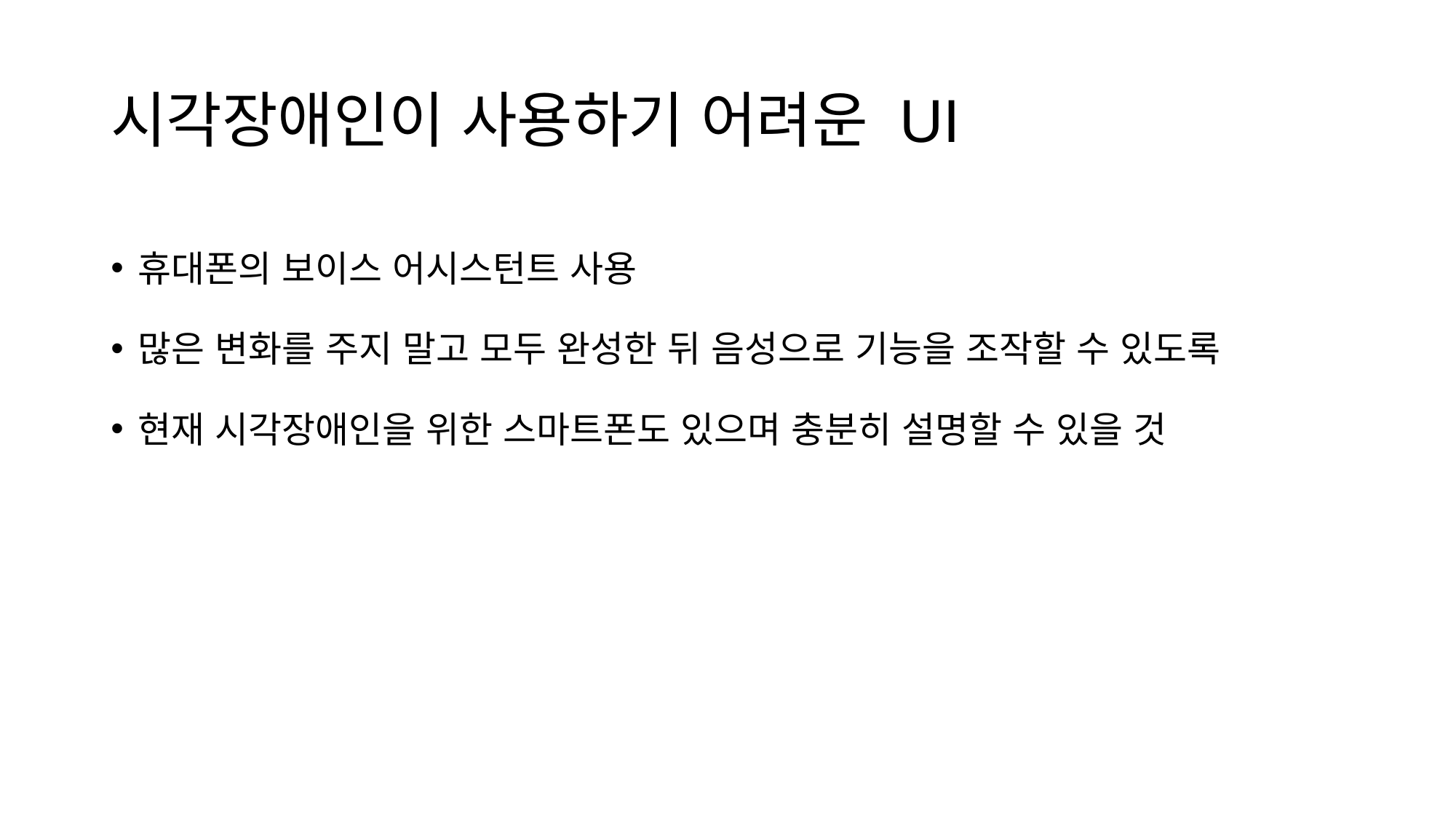

# 시각장애인이 사용하기 어려운 UI
휴대폰의 보이스 어시스턴트 사용
많은 변화를 주지 말고 모두 완성한 뒤 음성으로 기능을 조작할 수 있도록
현재 시각장애인을 위한 스마트폰도 있으며 충분히 설명할 수 있을 것